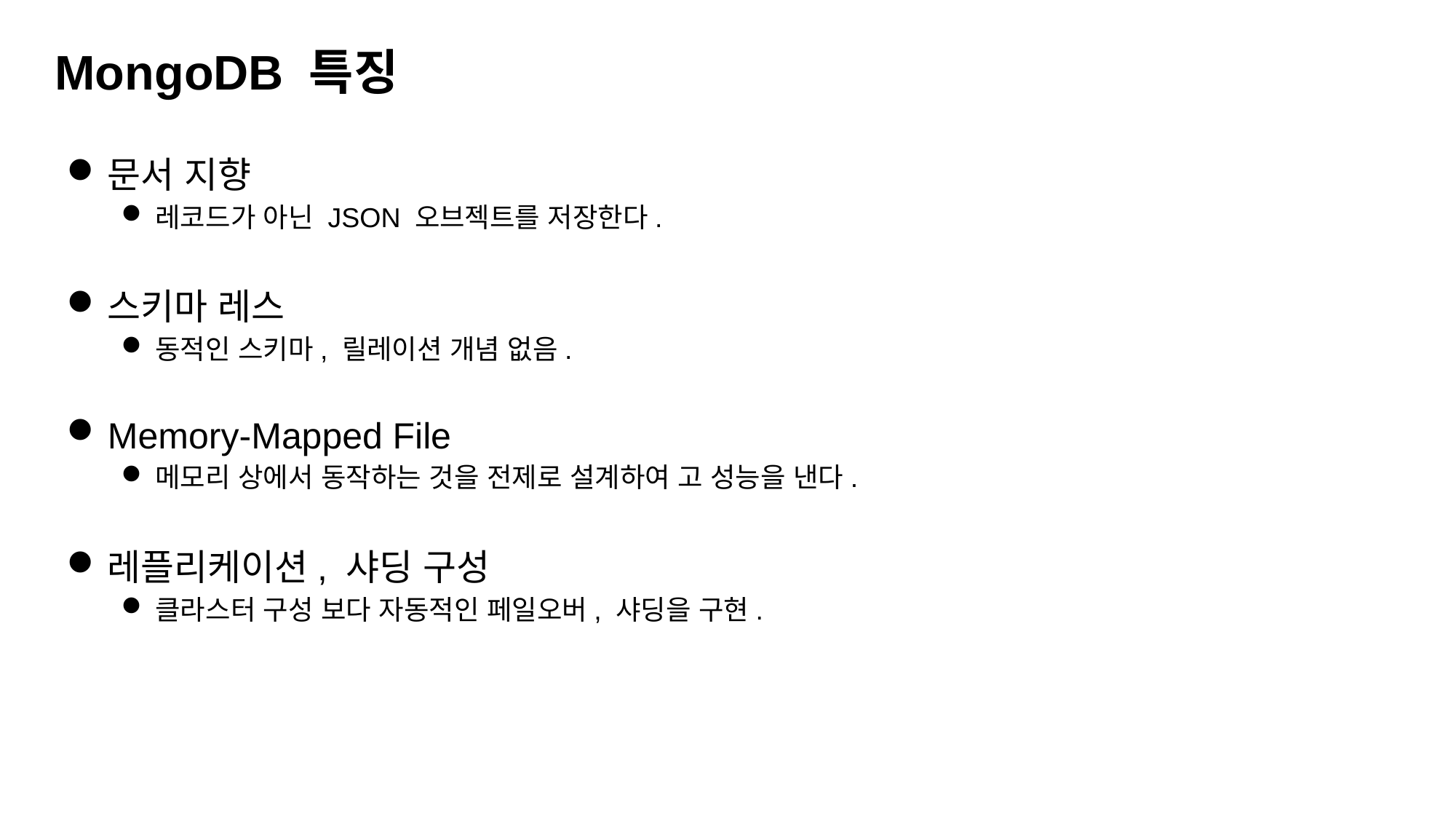

MongoDB 특징
문서 지향
레코드가 아닌 JSON 오브젝트를 저장한다.

스키마 레스
동적인 스키마, 릴레이션 개념 없음.

Memory-Mapped File
메모리 상에서 동작하는 것을 전제로 설계하여 고 성능을 낸다.

레플리케이션, 샤딩 구성
클라스터 구성 보다 자동적인 페일오버, 샤딩을 구현.